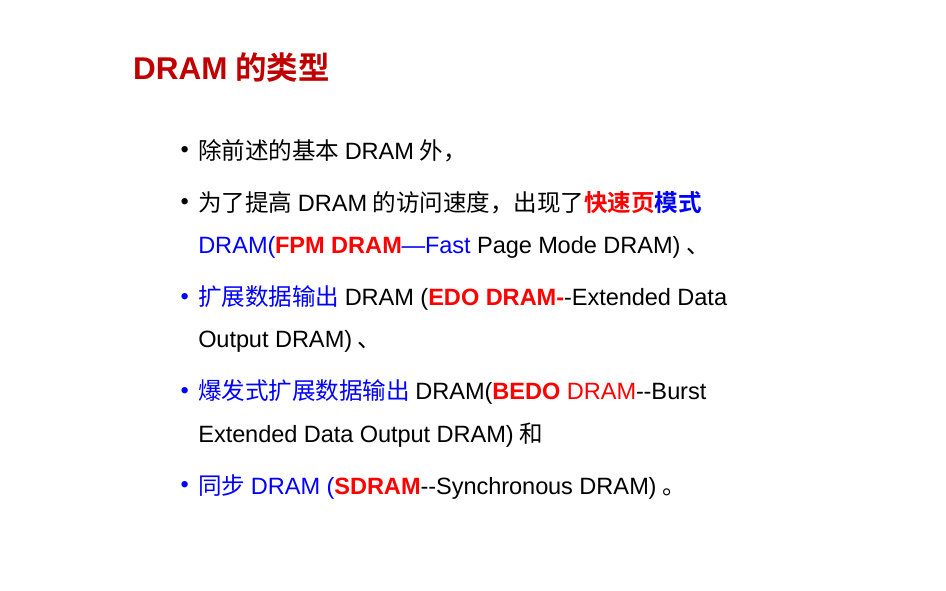

# DRAM的类型
除前述的基本DRAM外，
为了提高DRAM的访问速度，出现了快速页模式DRAM(FPM DRAM—Fast Page Mode DRAM)、
扩展数据输出DRAM (EDO DRAM--Extended Data Output DRAM)、
爆发式扩展数据输出DRAM(BEDO DRAM--Burst Extended Data Output DRAM)和
同步DRAM (SDRAM--Synchronous DRAM)。